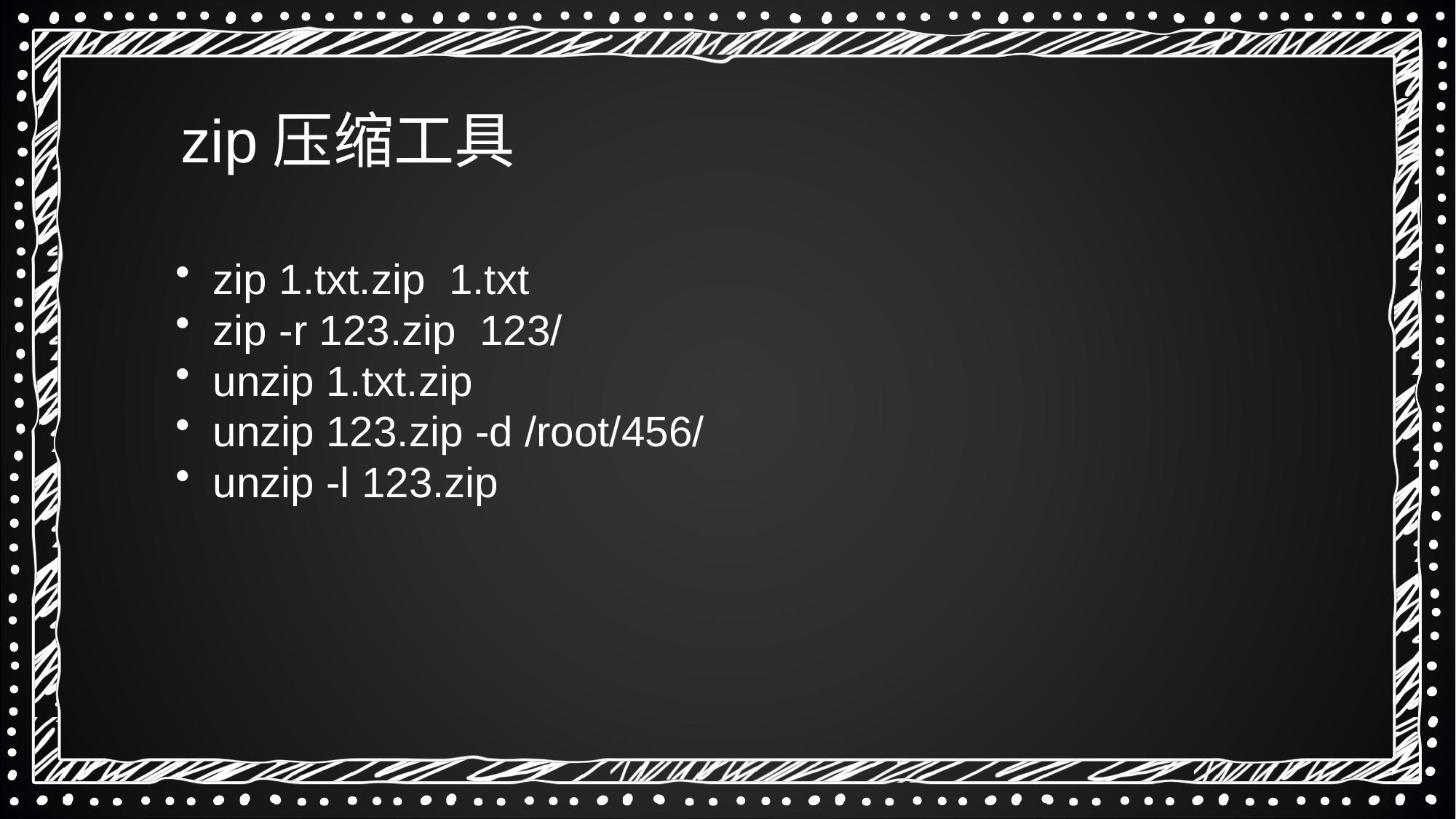

zip压缩工具
 zip 1.txt.zip  1.txt
 zip -r 123.zip  123/
 unzip 1.txt.zip
 unzip 123.zip -d /root/456/
 unzip -l 123.zip